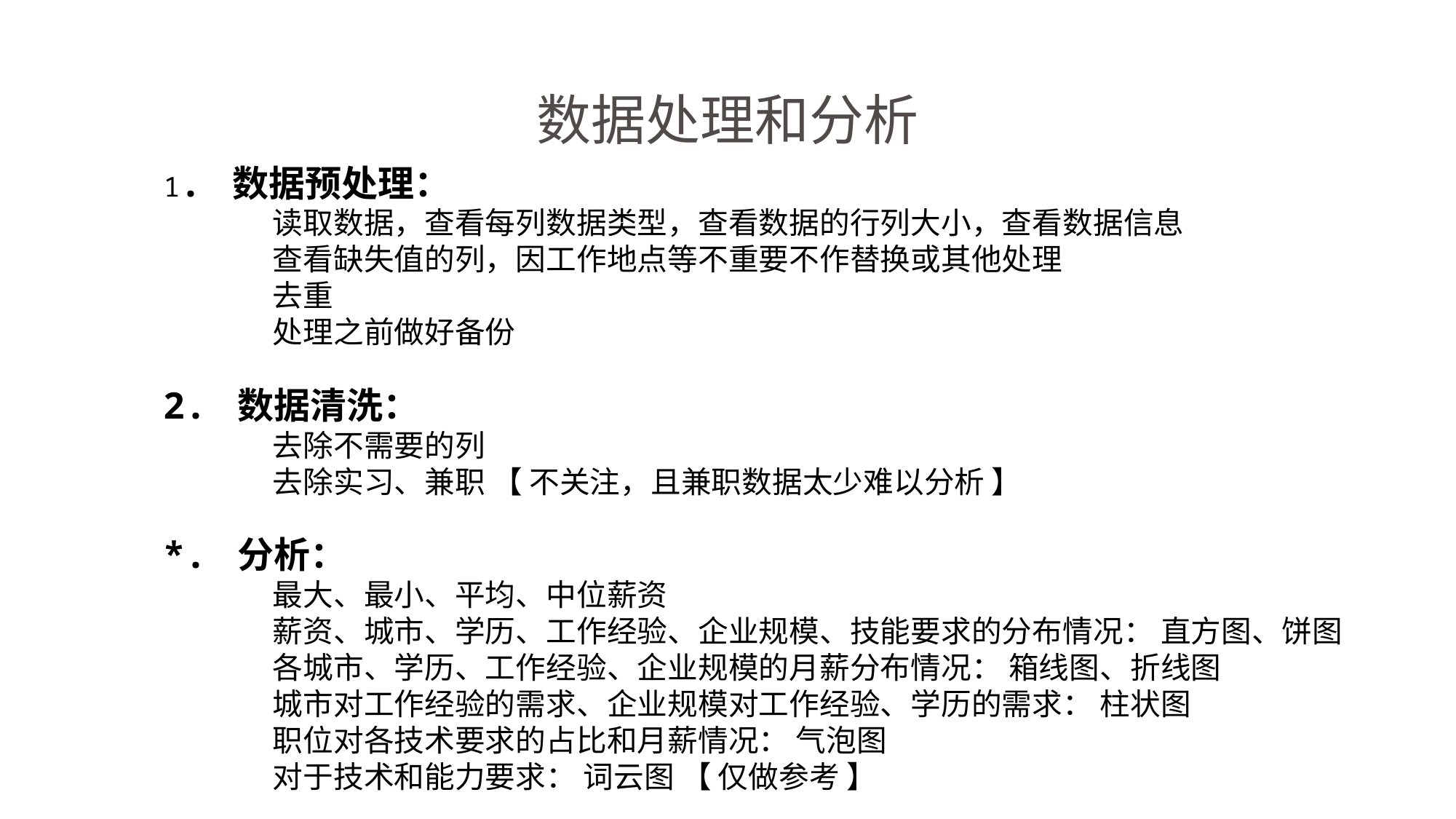

# 数据处理和分析
1. 数据预处理：
	读取数据，查看每列数据类型，查看数据的行列大小，查看数据信息
	查看缺失值的列，因工作地点等不重要不作替换或其他处理
	去重
	处理之前做好备份

2. 数据清洗：
	去除不需要的列
	去除实习、兼职 【 不关注，且兼职数据太少难以分析 】

*. 分析：
	最大、最小、平均、中位薪资
	薪资、城市、学历、工作经验、企业规模、技能要求的分布情况： 直方图、饼图
	各城市、学历、工作经验、企业规模的月薪分布情况： 箱线图、折线图
	城市对工作经验的需求、企业规模对工作经验、学历的需求： 柱状图
	职位对各技术要求的占比和月薪情况： 气泡图
	对于技术和能力要求： 词云图 【 仅做参考 】